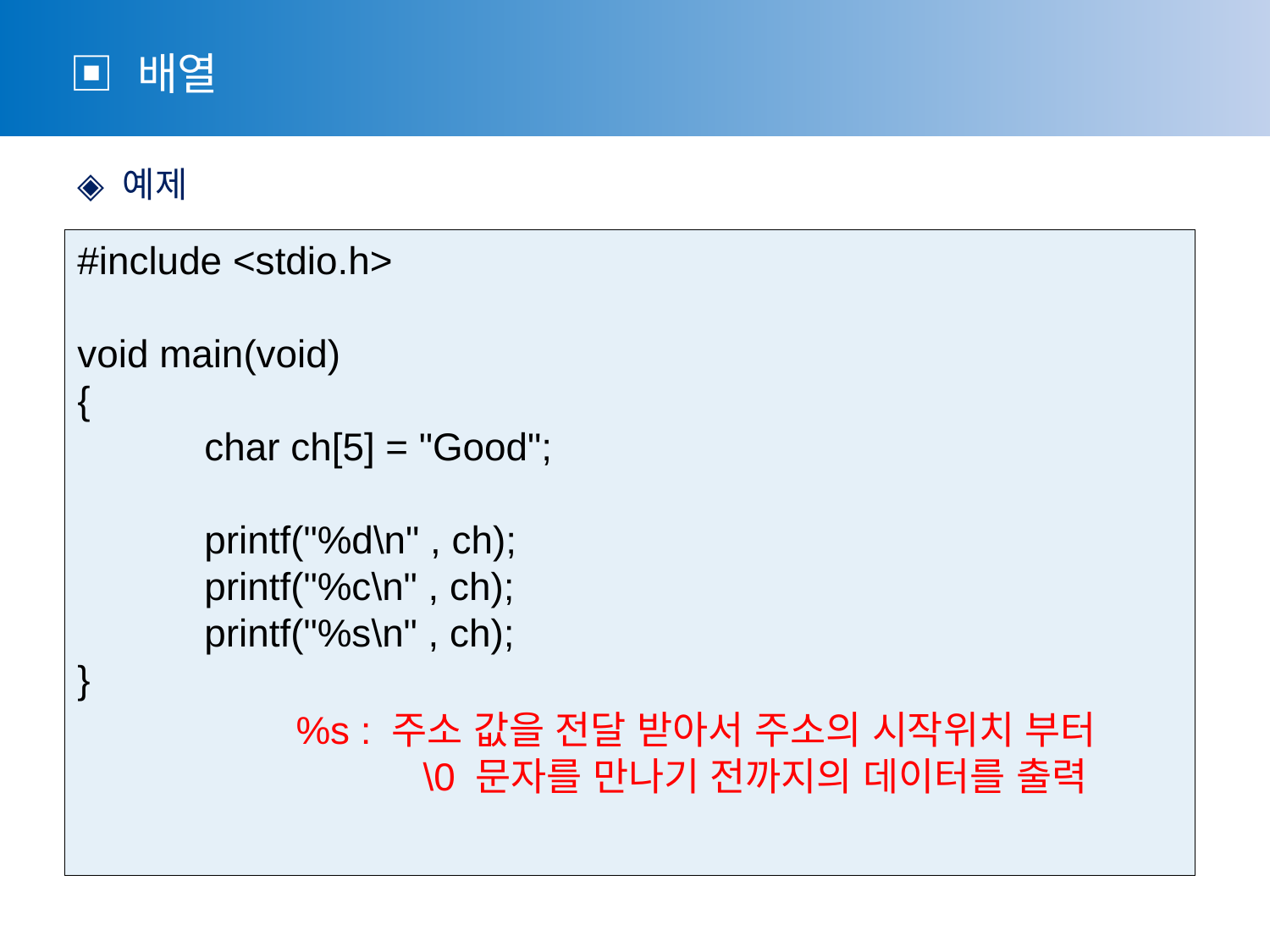

▣ 배열
 ◈ 예제
#include <stdio.h>

void main(void)
{
	char ch[5] = "Good";

	printf("%d\n" , ch);
	printf("%c\n" , ch);
	printf("%s\n" , ch);
}
%s : 주소 값을 전달 받아서 주소의 시작위치 부터
	\0 문자를 만나기 전까지의 데이터를 출력